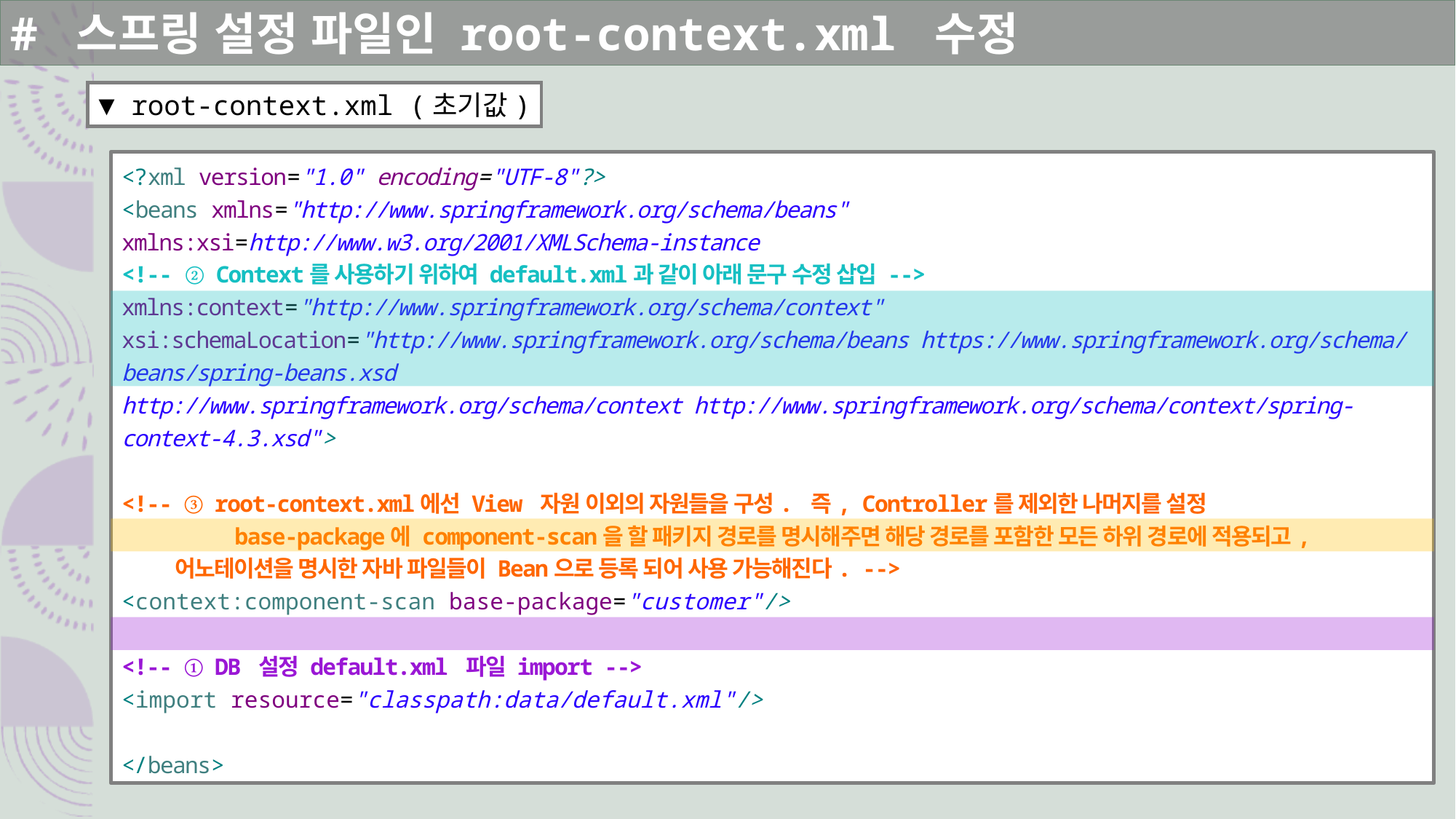

# 스프링 설정 파일인 root-context.xml 수정
▼ root-context.xml (초기값)
<?xml version="1.0" encoding="UTF-8"?>
<beans xmlns="http://www.springframework.org/schema/beans"
xmlns:xsi=http://www.w3.org/2001/XMLSchema-instance
<!-- ② Context를 사용하기 위하여 default.xml과 같이 아래 문구 수정 삽입 -->
xmlns:context="http://www.springframework.org/schema/context"
xsi:schemaLocation="http://www.springframework.org/schema/beans https://www.springframework.org/schema/beans/spring-beans.xsd
http://www.springframework.org/schema/context http://www.springframework.org/schema/context/spring-context-4.3.xsd">

<!-- ③ root-context.xml에선 View 자원 이외의 자원들을 구성. 즉, Controller를 제외한 나머지를 설정
         base-package에 component-scan을 할 패키지 경로를 명시해주면 해당 경로를 포함한 모든 하위 경로에 적용되고,
         어노테이션을 명시한 자바 파일들이 Bean으로 등록 되어 사용 가능해진다. -->
<context:component-scan base-package="customer"/>

<!-- ① DB 설정 default.xml 파일 import -->
<import resource="classpath:data/default.xml"/>

</beans>